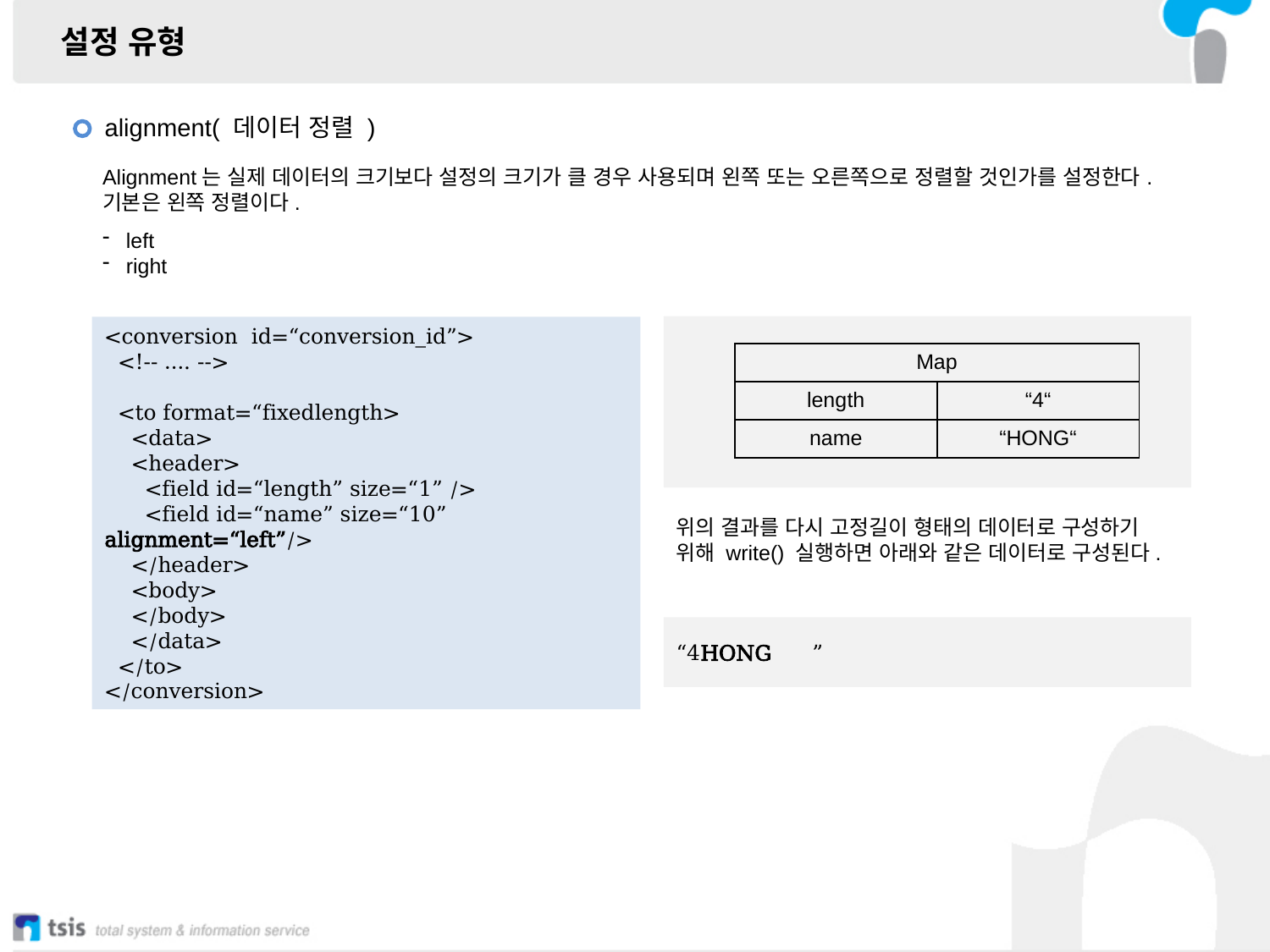

설정 유형
alignment( 데이터 정렬 )

Alignment는 실제 데이터의 크기보다 설정의 크기가 클 경우 사용되며 왼쪽 또는 오른쪽으로 정렬할 것인가를 설정한다. 기본은 왼쪽 정렬이다.
left
right

<conversion  id=“conversion_id”>
  <!-- …. -->

  <to format=“fixedlength>
    <data>
    <header>
      <field id=“length” size=“1” />
      <field id=“name” size=“10” alignment=“left”/>
    </header>
    <body>
    </body>
    </data>
  </to>
</conversion>
| Map |  |
| --- | --- |
| length | “4“ |
| name | “HONG“ |
위의 결과를 다시 고정길이 형태의 데이터로 구성하기 위해 write() 실행하면 아래와 같은 데이터로 구성된다.
“4HONG      ”